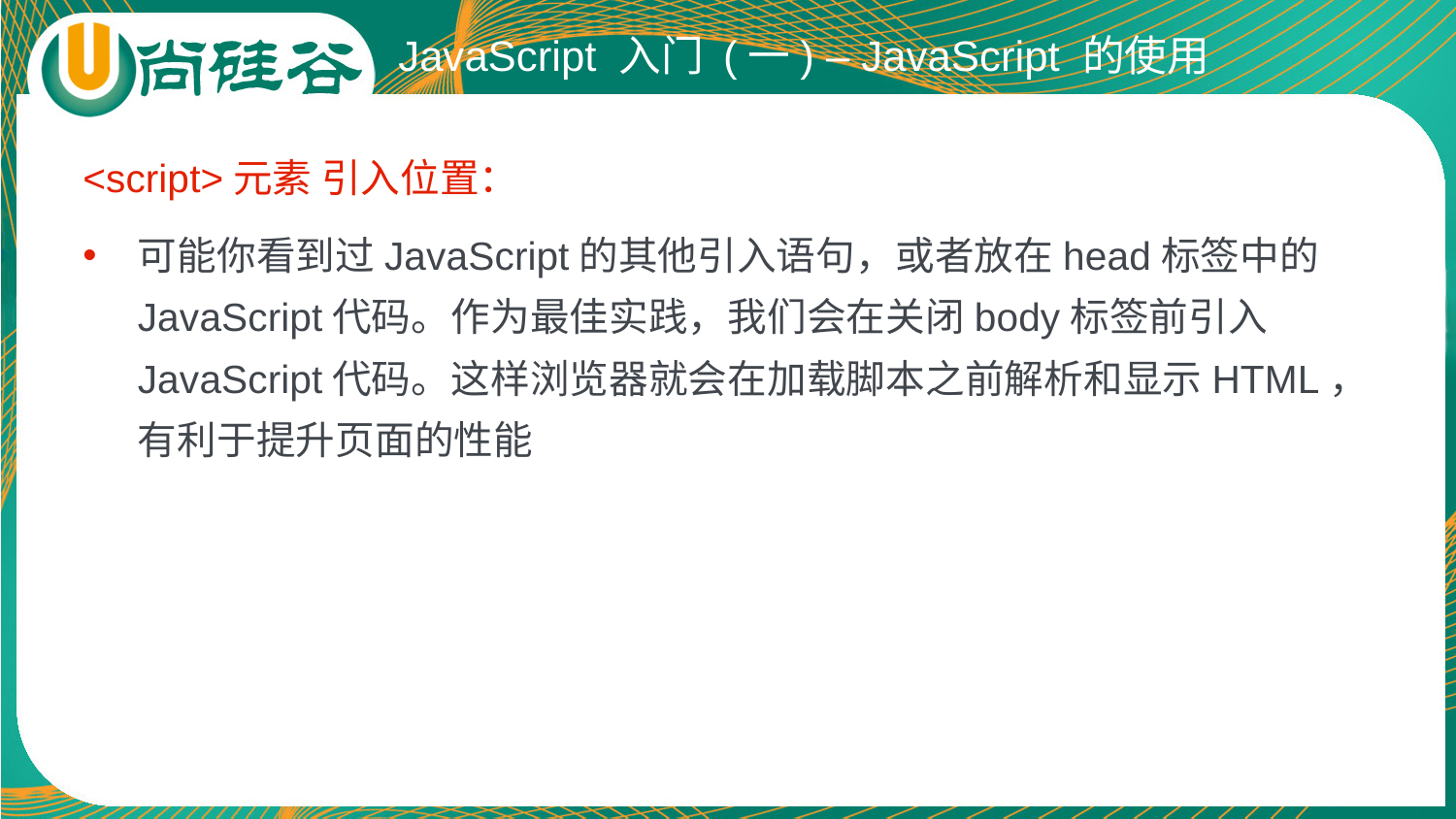

# JavaScript 入门 (一) – JavaScript 的使用
<script>元素 引入位置：
可能你看到过JavaScript的其他引入语句，或者放在head标签中的JavaScript代码。作为最佳实践，我们会在关闭body标签前引入JavaScript代码。这样浏览器就会在加载脚本之前解析和显示HTML，有利于提升页面的性能